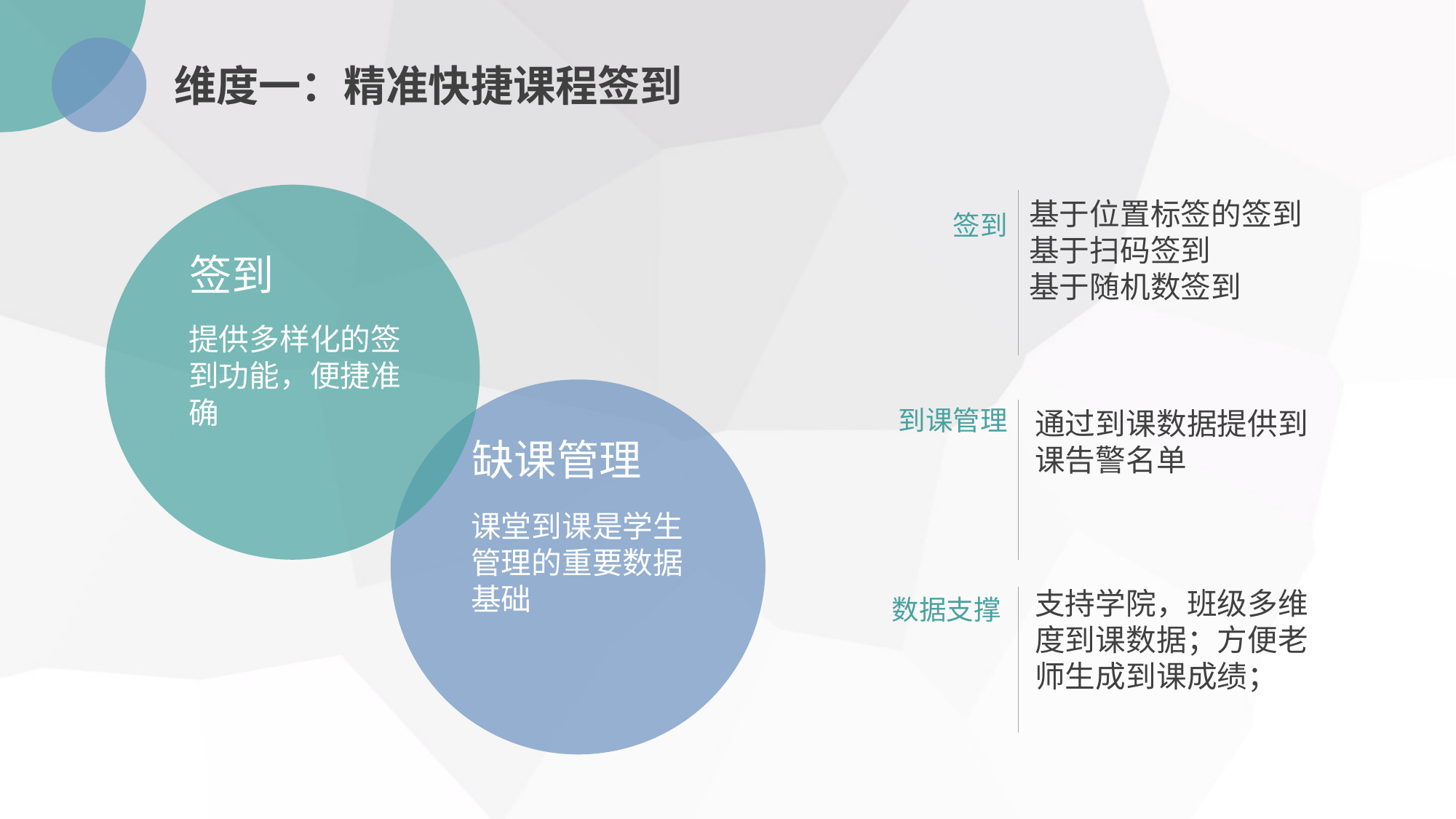

维度一：精准快捷课程签到

基于位置标签的签到
基于扫码签到
基于随机数签到

签到
签到
提供多样化的签到功能，便捷准确

到课管理
通过到课数据提供到课告警名单
缺课管理
课堂到课是学生管理的重要数据基础
支持学院，班级多维度到课数据；方便老师生成到课成绩；
数据支撑